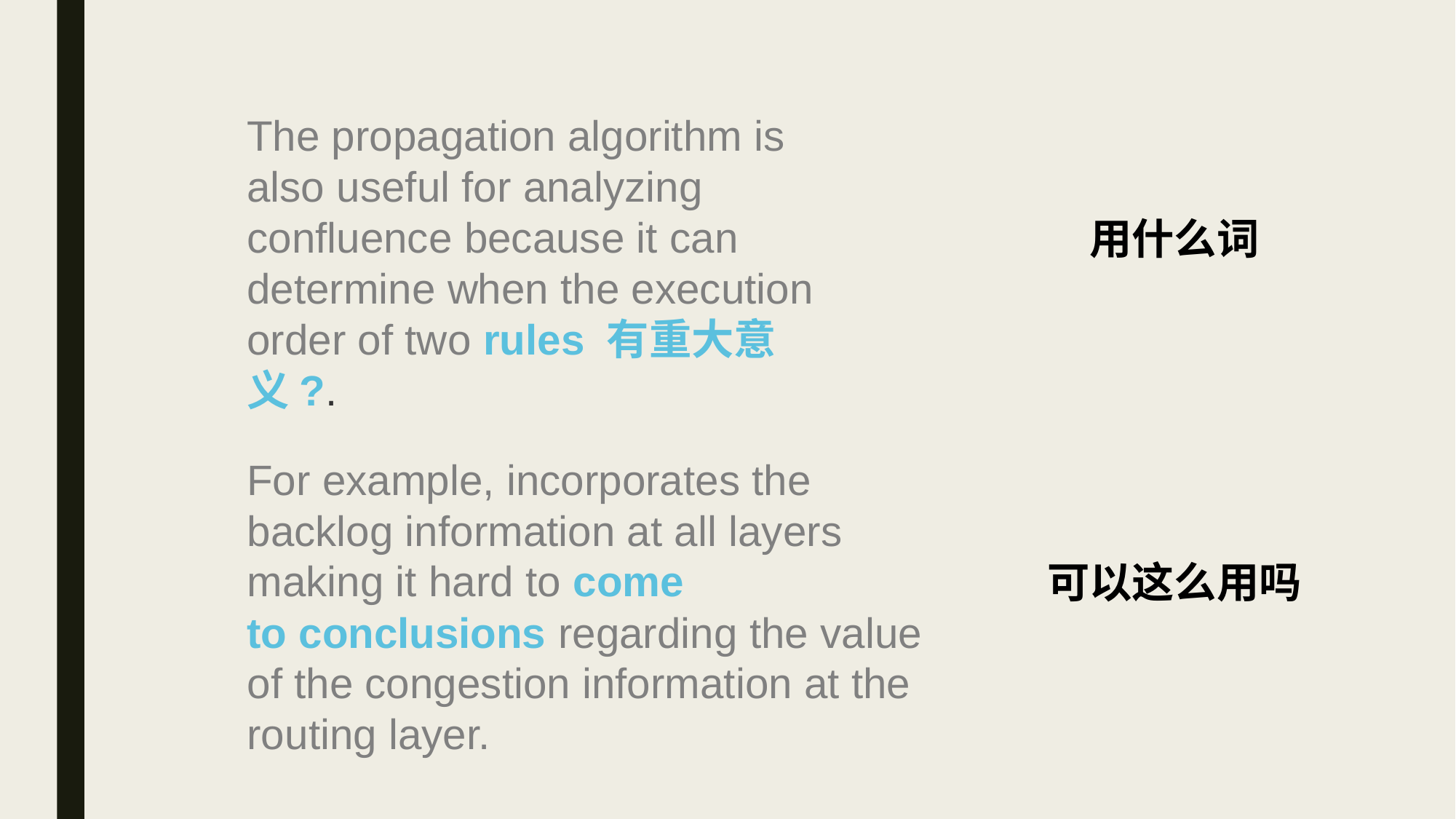

The propagation algorithm is also useful for analyzing confluence because it can determine when the execution order of two rules 有重大意义?.
用什么词
For example, incorporates the backlog information at all layers making it hard to come to conclusions regarding the value of the congestion information at the routing layer.
可以这么用吗